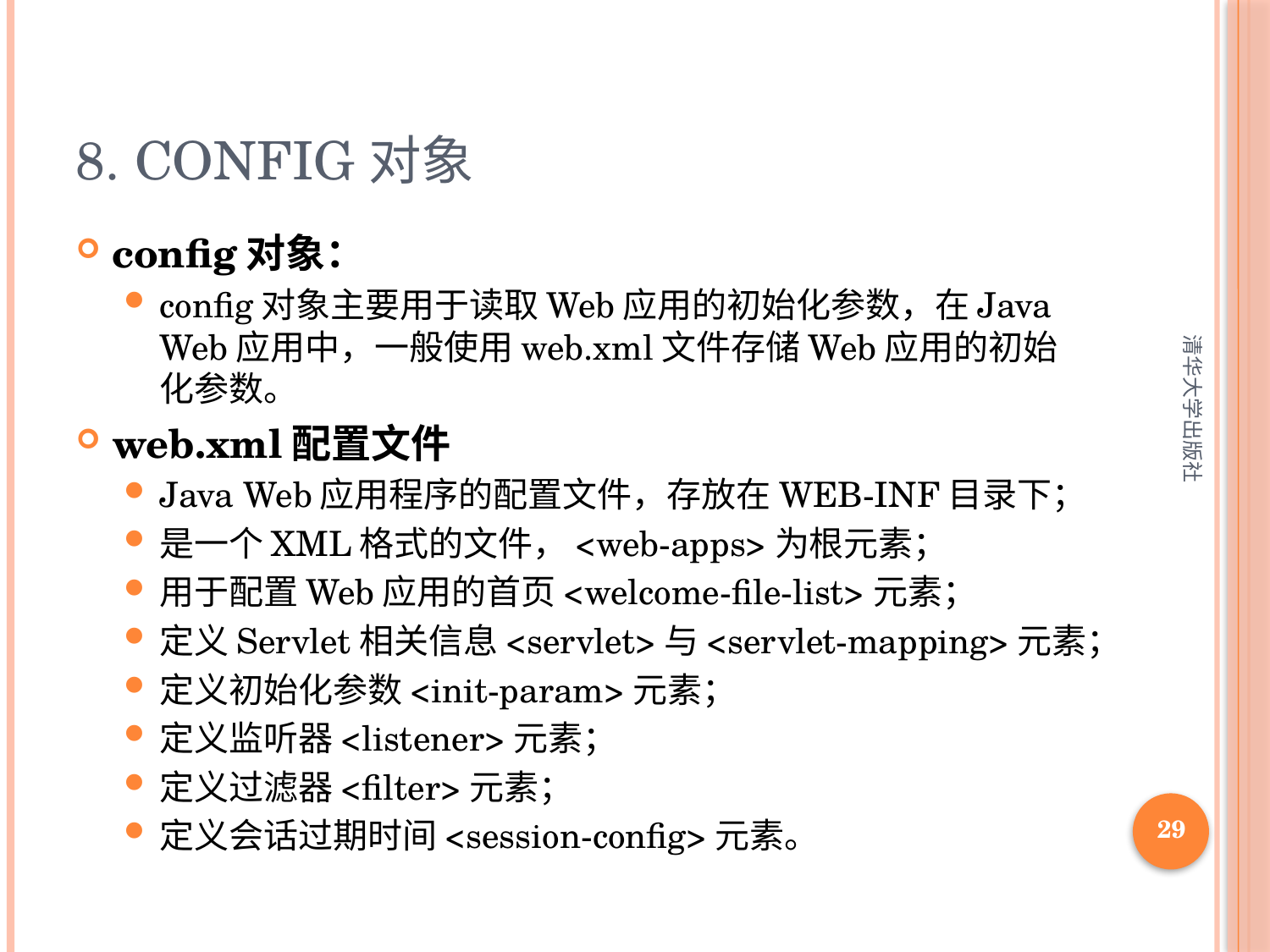

# 8. config对象
config对象：
config对象主要用于读取Web应用的初始化参数，在Java Web应用中，一般使用web.xml文件存储Web应用的初始化参数。
web.xml配置文件
Java Web应用程序的配置文件，存放在WEB-INF目录下；
是一个XML格式的文件，<web-apps>为根元素；
用于配置Web应用的首页<welcome-file-list>元素；
定义Servlet相关信息<servlet>与<servlet-mapping>元素；
定义初始化参数<init-param>元素；
定义监听器<listener>元素；
定义过滤器<filter>元素；
定义会话过期时间<session-config>元素。
清华大学出版社
29